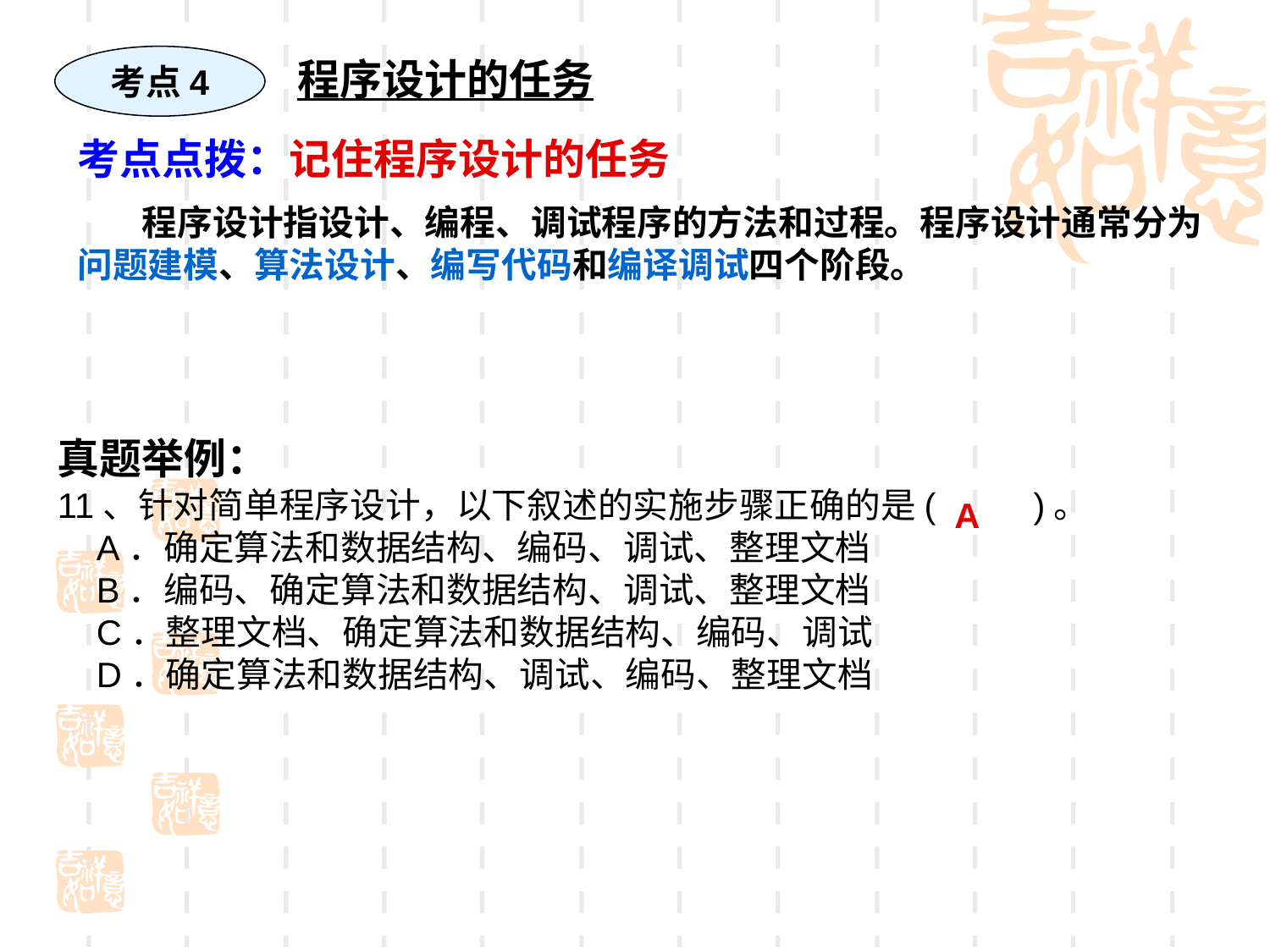

考点4
程序设计的任务
考点点拨：记住程序设计的任务
       程序设计指设计、编程、调试程序的方法和过程。程序设计通常分为问题建模、算法设计、编写代码和编译调试四个阶段。
真题举例：
11、针对简单程序设计，以下叙述的实施步骤正确的是(          )。
    A．确定算法和数据结构、编码、调试、整理文档
    B．编码、确定算法和数据结构、调试、整理文档
    C．整理文档、确定算法和数据结构、编码、调试
    D．确定算法和数据结构、调试、编码、整理文档
A